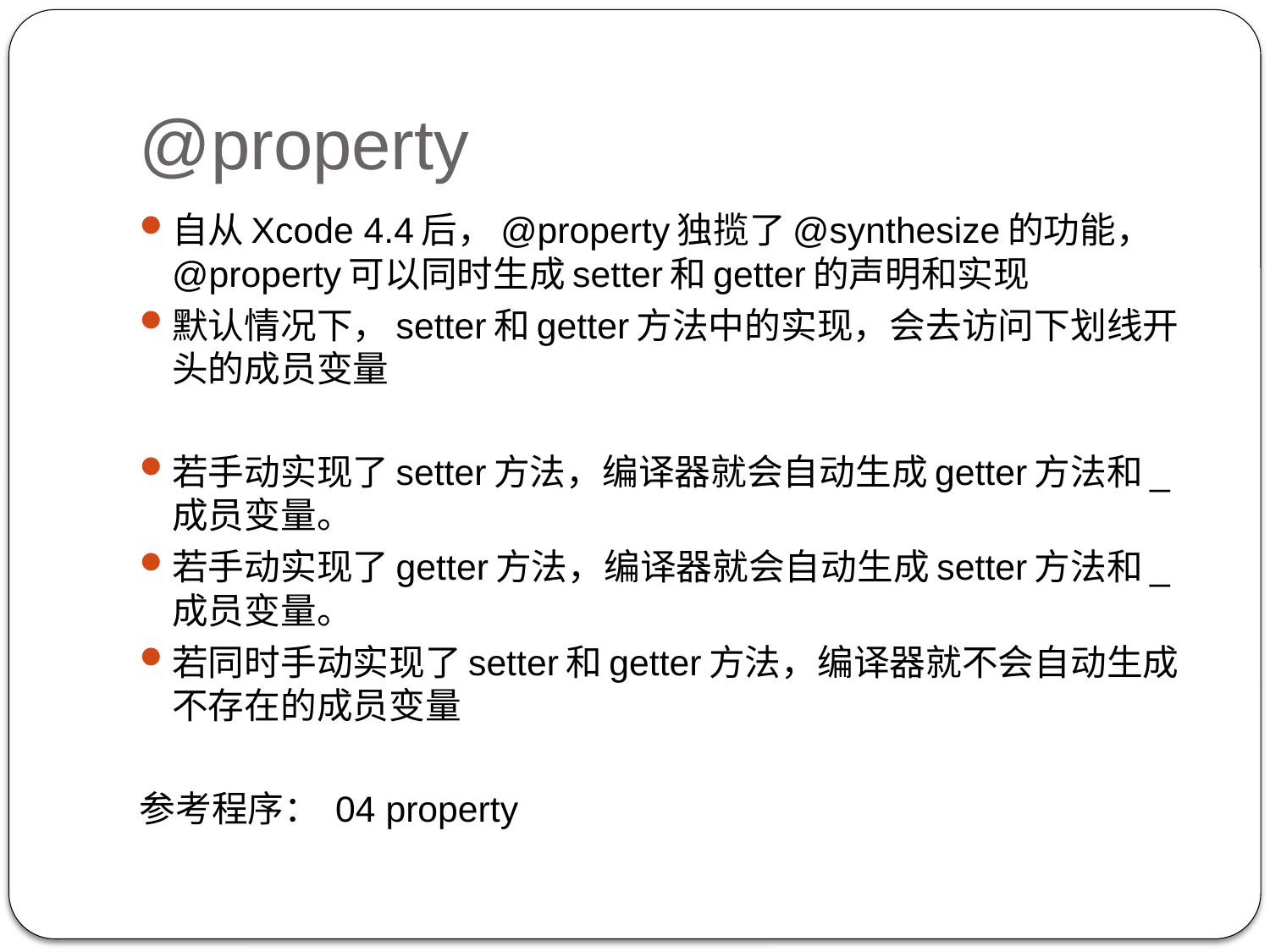

# @property
自从Xcode 4.4后，@property独揽了@synthesize的功能，@property可以同时生成setter和getter的声明和实现
默认情况下，setter和getter方法中的实现，会去访问下划线开头的成员变量

若手动实现了setter方法，编译器就会自动生成getter方法和_成员变量。
若手动实现了getter方法，编译器就会自动生成setter方法和_成员变量。
若同时手动实现了setter和getter方法，编译器就不会自动生成不存在的成员变量

参考程序： 04 property